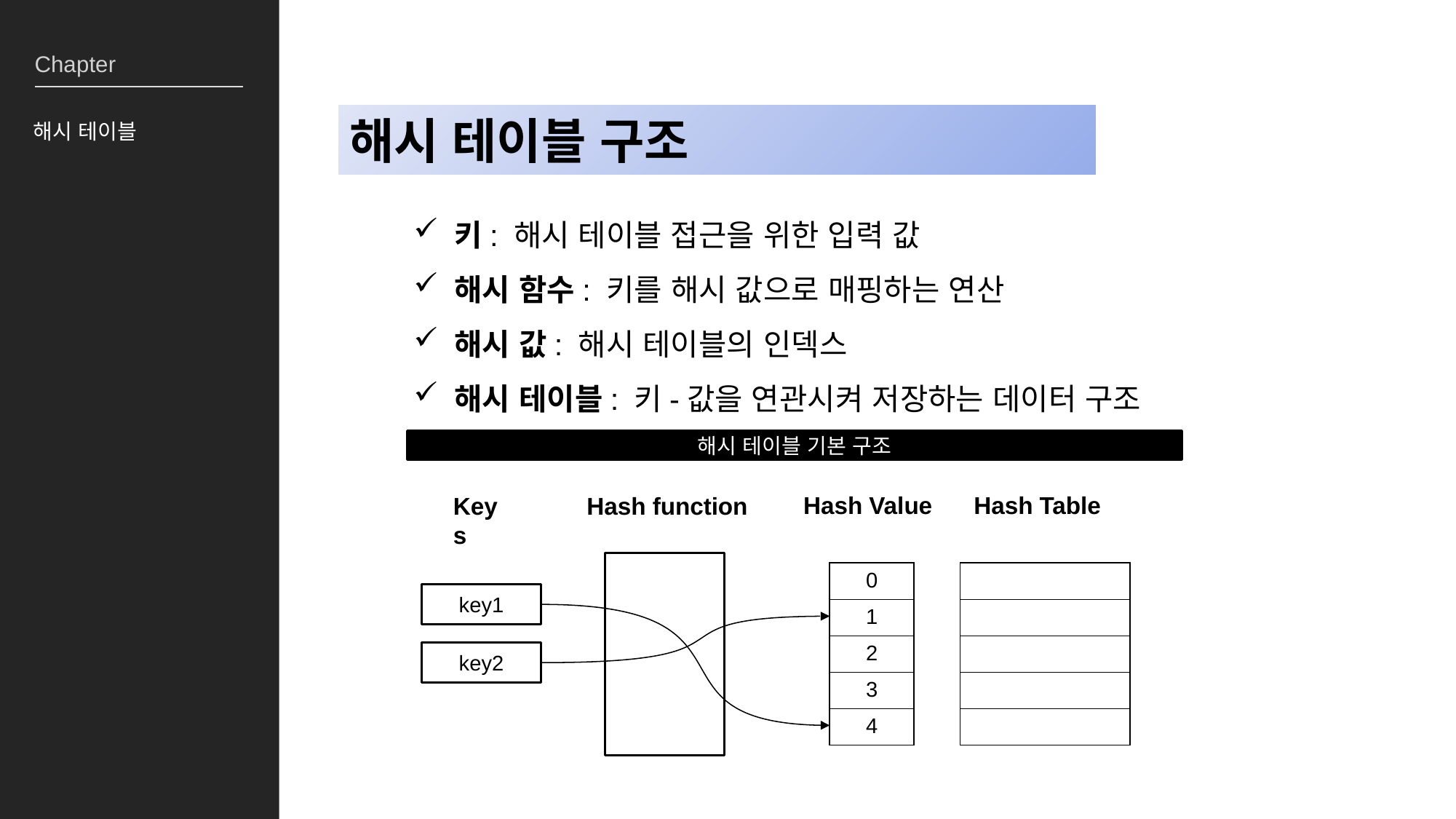

해시 테이블
해시 테이블 구조
키: 해시 테이블 접근을 위한 입력 값
해시 함수: 키를 해시 값으로 매핑하는 연산
해시 값: 해시 테이블의 인덱스
해시 테이블: 키-값을 연관시켜 저장하는 데이터 구조
해시 테이블 기본 구조
Hash Table
Hash Value
Keys
Hash function

| 0 |
| --- |
| 1 |
| 2 |
| 3 |
| 4 |
|  |
| --- |
|  |
|  |
|  |
|  |
key1
key2